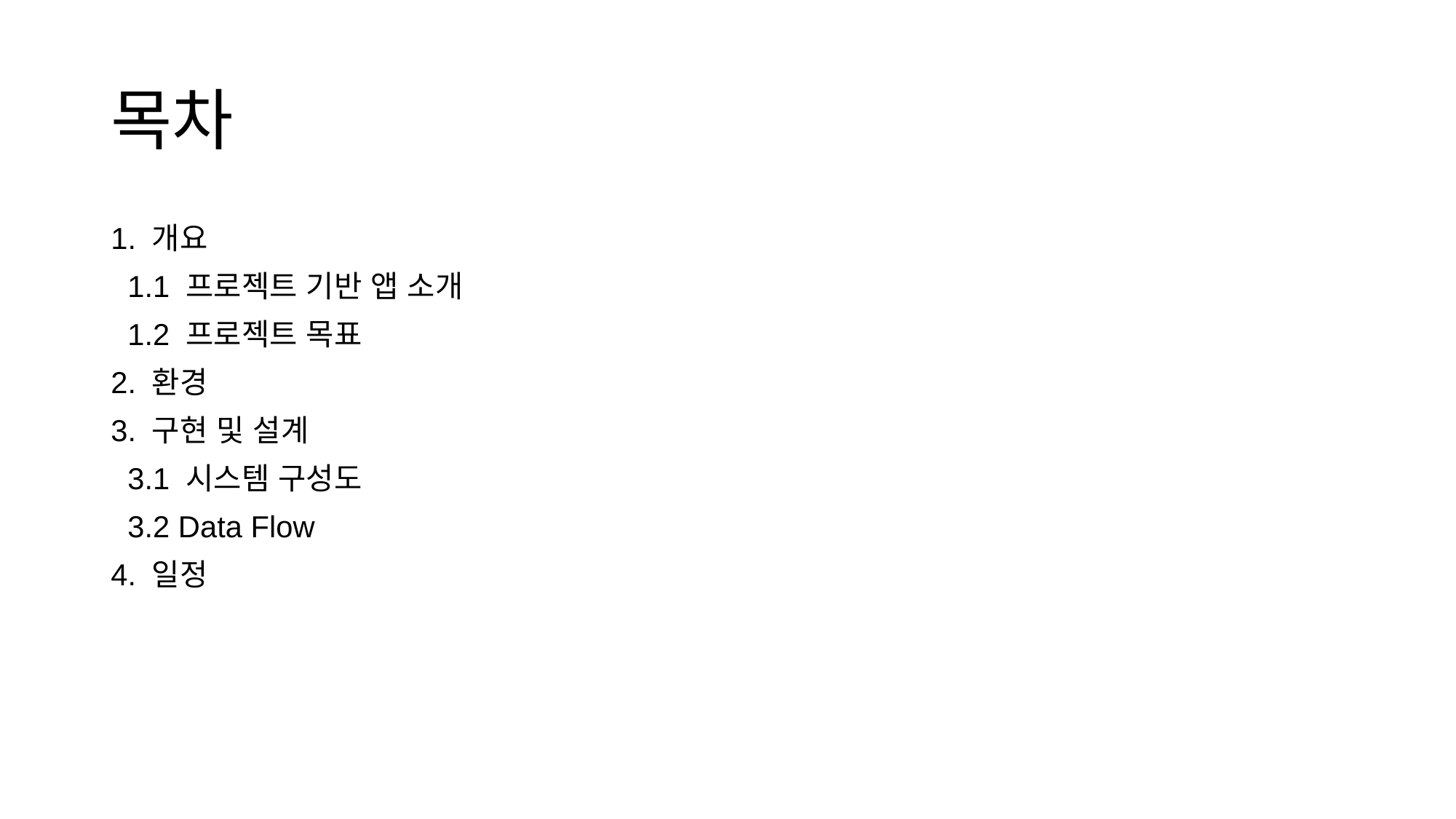

# 목차
1. 개요
  1.1 프로젝트 기반 앱 소개
  1.2 프로젝트 목표
2. 환경
3. 구현 및 설계
  3.1 시스템 구성도
  3.2 Data Flow
4. 일정